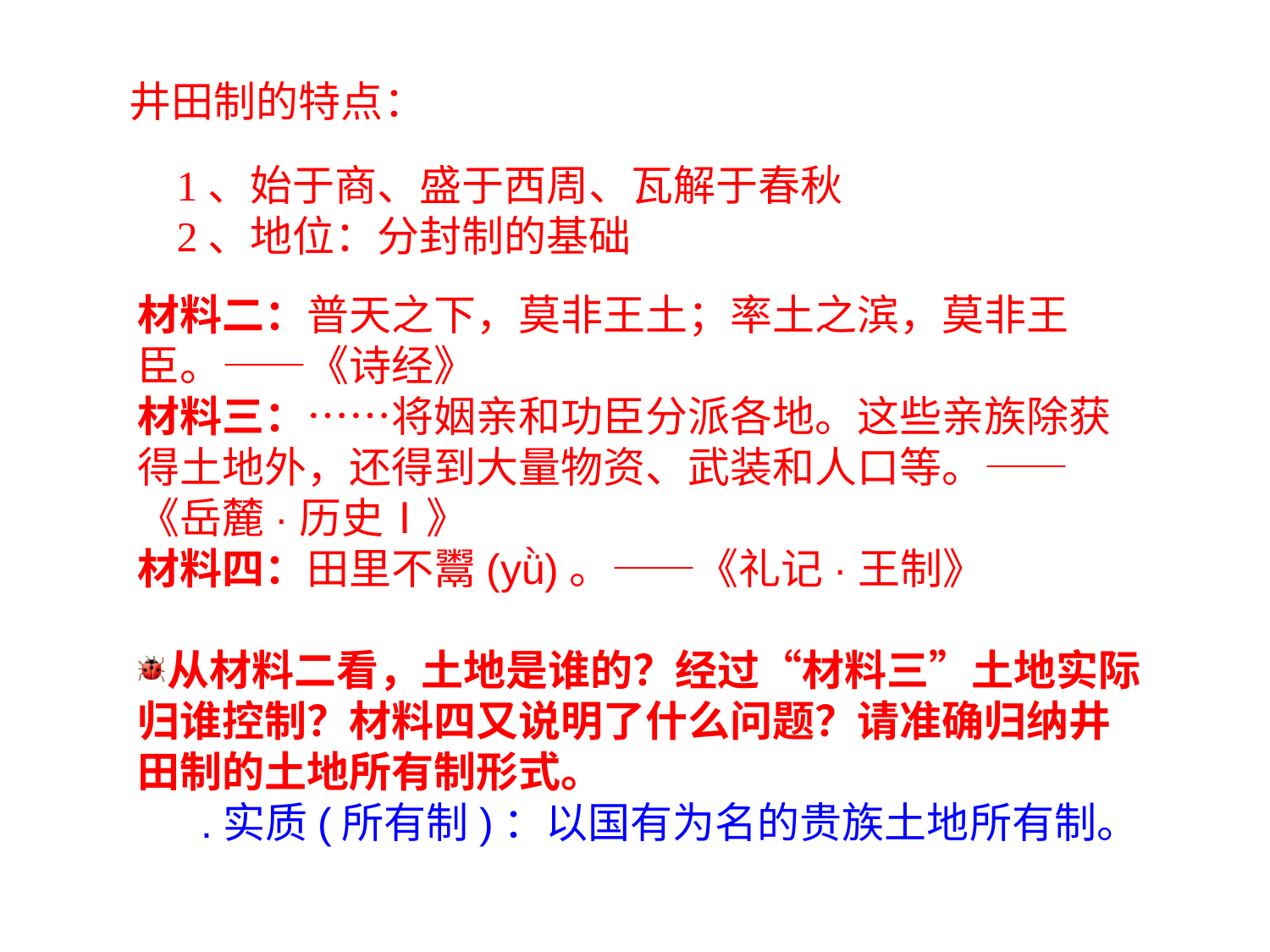

井田制的特点：
1、始于商、盛于西周、瓦解于春秋
2、地位：分封制的基础
材料二：普天之下，莫非王土；率土之滨，莫非王臣。——《诗经》
材料三：……将姻亲和功臣分派各地。这些亲族除获得土地外，还得到大量物资、武装和人口等。——《岳麓·历史Ⅰ》
材料四：田里不鬻(yǜ)。——《礼记·王制》

从材料二看，土地是谁的？经过“材料三”土地实际归谁控制？材料四又说明了什么问题？请准确归纳井田制的土地所有制形式。
.实质(所有制)：以国有为名的贵族土地所有制。